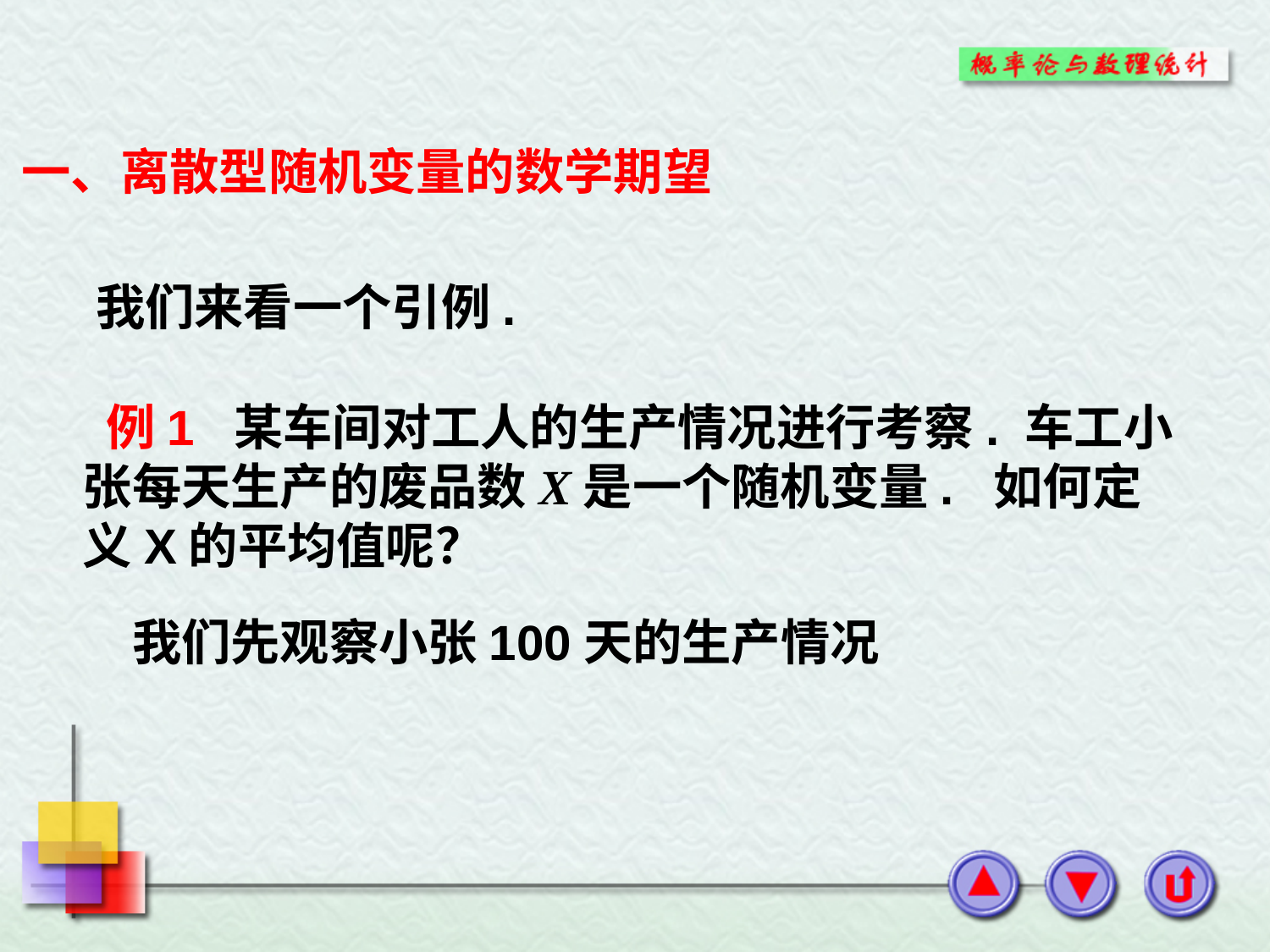

一、离散型随机变量的数学期望
我们来看一个引例.
 例1  某车间对工人的生产情况进行考察. 车工小张每天生产的废品数X是一个随机变量.  如何定义X的平均值呢？
我们先观察小张100天的生产情况